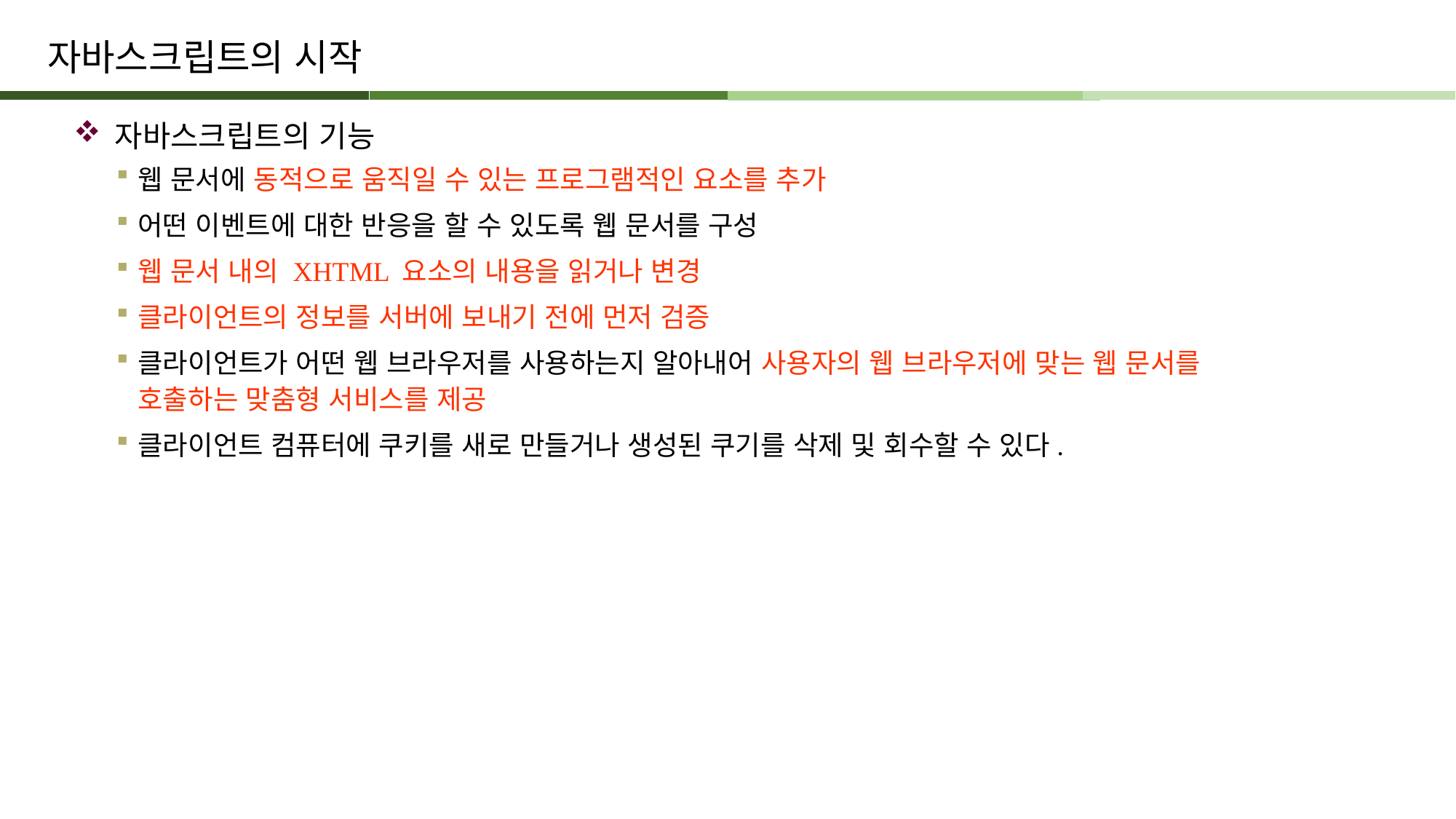

# 자바스크립트의 시작
자바스크립트의 기능
웹 문서에 동적으로 움직일 수 있는 프로그램적인 요소를 추가
어떤 이벤트에 대한 반응을 할 수 있도록 웹 문서를 구성
웹 문서 내의 XHTML 요소의 내용을 읽거나 변경
클라이언트의 정보를 서버에 보내기 전에 먼저 검증
클라이언트가 어떤 웹 브라우저를 사용하는지 알아내어 사용자의 웹 브라우저에 맞는 웹 문서를 호출하는 맞춤형 서비스를 제공
클라이언트 컴퓨터에 쿠키를 새로 만들거나 생성된 쿠기를 삭제 및 회수할 수 있다.